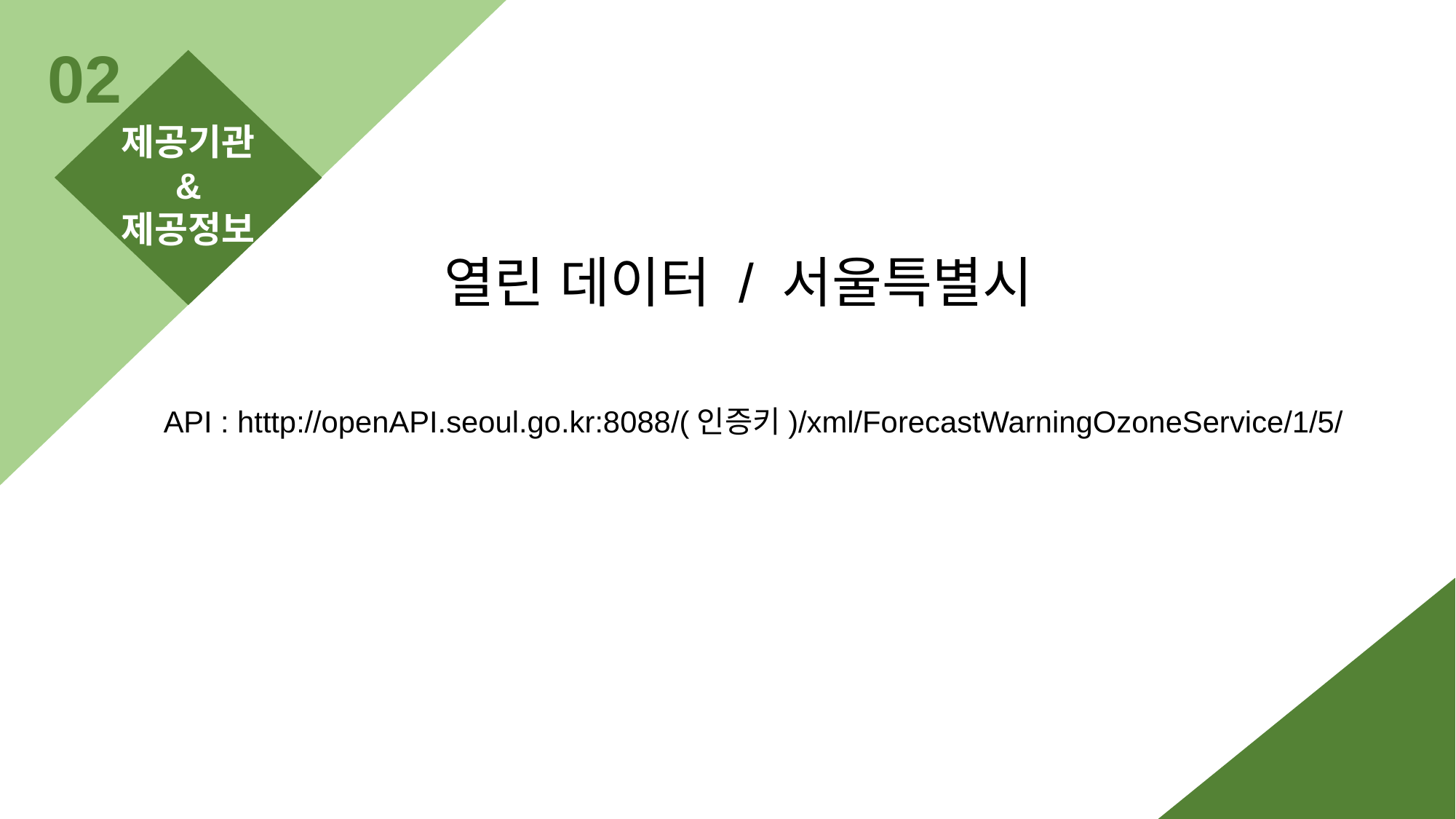

02
제공기관
&
제공정보

열린 데이터 / 서울특별시
API : htttp://openAPI.seoul.go.kr:8088/(인증키)/xml/ForecastWarningOzoneService/1/5/